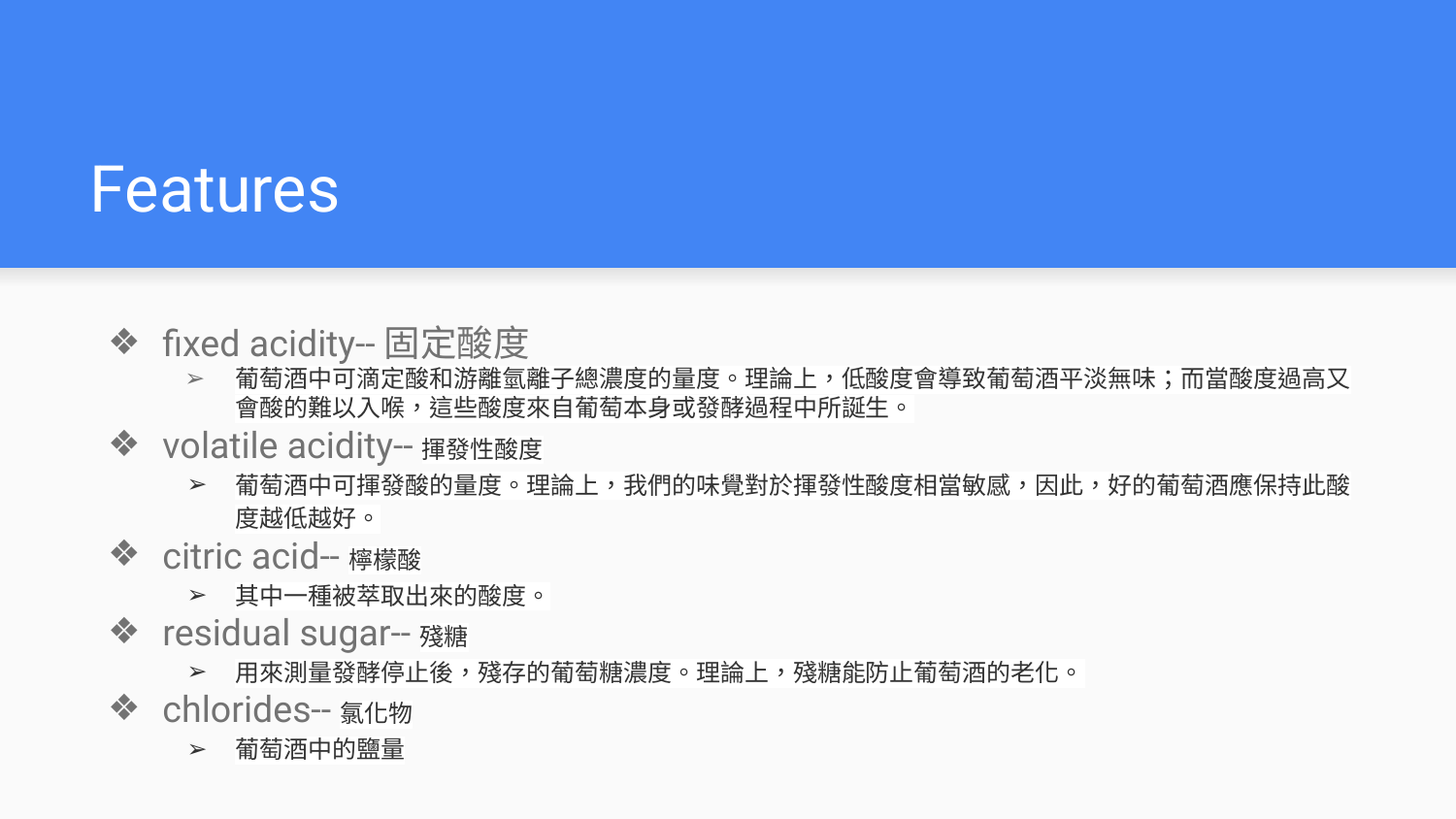

# Features
fixed acidity--固定酸度
葡萄酒中可滴定酸和游離氫離子總濃度的量度。理論上，低酸度會導致葡萄酒平淡無味；而當酸度過高又會酸的難以入喉，這些酸度來自葡萄本身或發酵過程中所誕生。
volatile acidity--揮發性酸度
葡萄酒中可揮發酸的量度。理論上，我們的味覺對於揮發性酸度相當敏感，因此，好的葡萄酒應保持此酸度越低越好。
citric acid--檸檬酸
其中一種被萃取出來的酸度。
residual sugar--殘糖
用來測量發酵停止後，殘存的葡萄糖濃度。理論上，殘糖能防止葡萄酒的老化。
chlorides--氯化物
葡萄酒中的鹽量